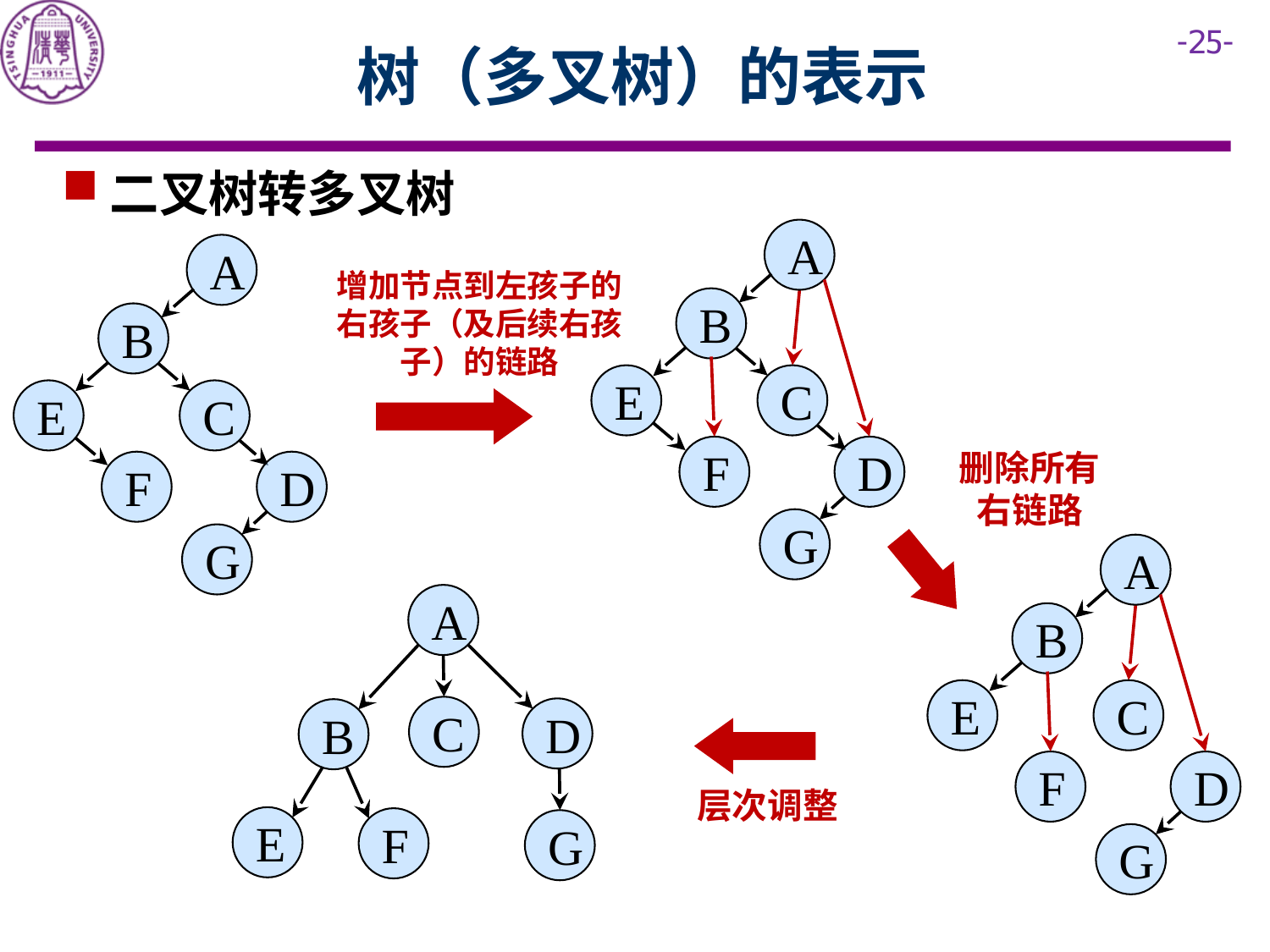

# 树（多叉树）的表示
二叉树转多叉树
A
B
E
C
F
D
G
A
B
E
C
F
D
G
增加节点到左孩子的右孩子（及后续右孩子）的链路

删除所有右链路
A
B
E
C
F
D
G

A
C
D
B
E
F
G

层次调整